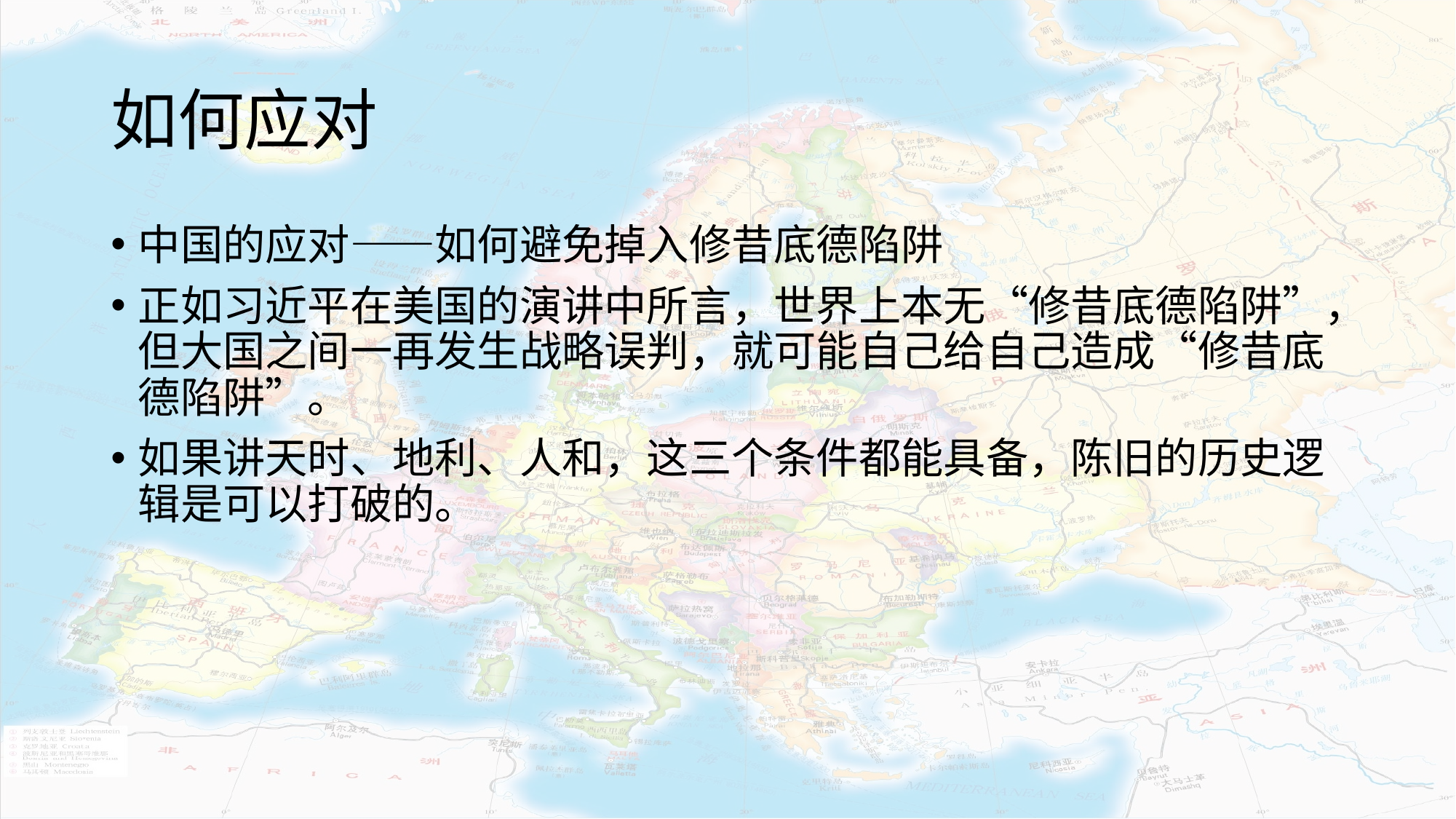

# 如何应对
中国的应对——如何避免掉入修昔底德陷阱
正如习近平在美国的演讲中所言，世界上本无“修昔底德陷阱”，但大国之间一再发生战略误判，就可能自己给自己造成“修昔底德陷阱”。
如果讲天时、地利、人和，这三个条件都能具备，陈旧的历史逻辑是可以打破的。